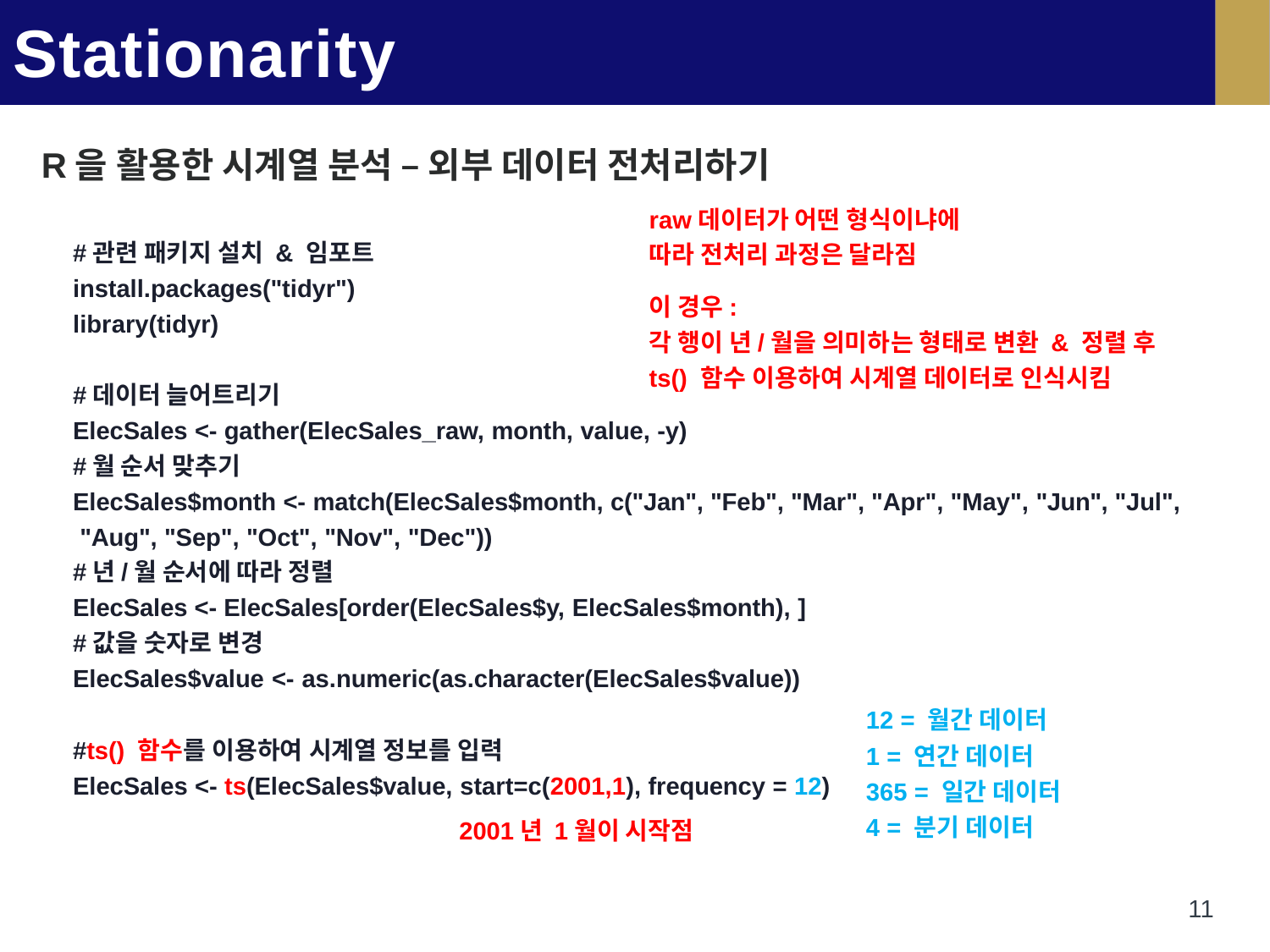

# Stationarity
R을 활용한 시계열 분석 – 외부 데이터 전처리하기
raw데이터가 어떤 형식이냐에
#관련 패키지 설치 & 임포트  install.packages("tidyr")  library(tidyr)
따라 전처리 과정은 달라짐
이 경우:
각 행이 년/월을 의미하는 형태로 변환 & 정렬 후
ts() 함수 이용하여 시계열 데이터로 인식시킴
#데이터 늘어트리기
ElecSales <- gather(ElecSales_raw, month, value, -y)
#월 순서 맞추기
ElecSales$month <- match(ElecSales$month, c("Jan", "Feb", "Mar", "Apr", "May", "Jun", "Jul",  "Aug", "Sep", "Oct", "Nov", "Dec"))
#년/월 순서에 따라 정렬
ElecSales <- ElecSales[order(ElecSales$y, ElecSales$month), ]
#값을 숫자로 변경
ElecSales$value <- as.numeric(as.character(ElecSales$value))
12 = 월간 데이터
#ts() 함수를 이용하여 시계열 정보를 입력
ElecSales <- ts(ElecSales$value, start=c(2001,1), frequency = 12)
2001년 1월이 시작점
1 = 연간 데이터
365 = 일간 데이터
4 = 분기 데이터
11